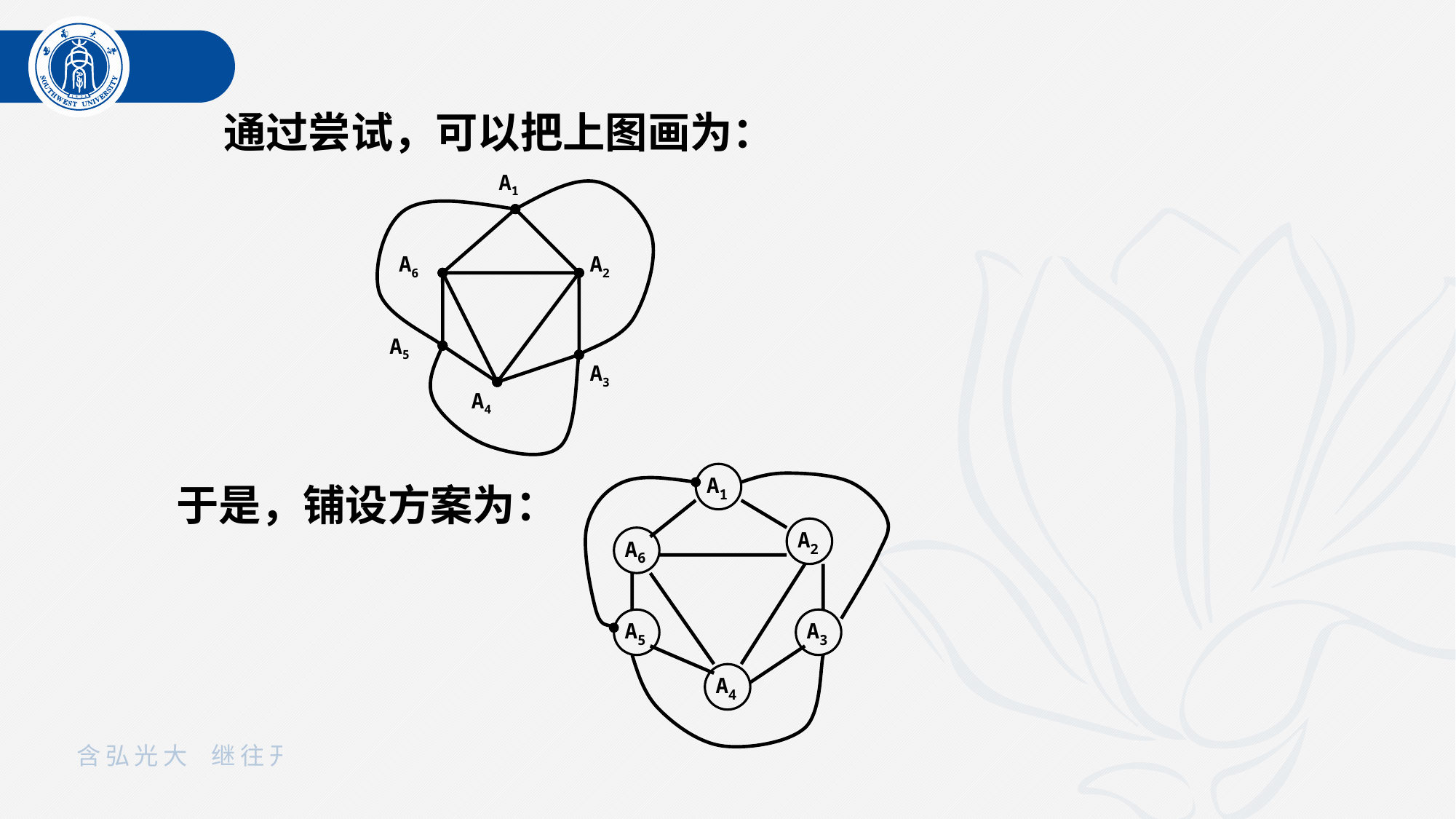

通过尝试，可以把上图画为：
A1

A6
A2

A5

A3
A4

A1

A2

A6

A5

A3

A4

 于是，铺设方案为：